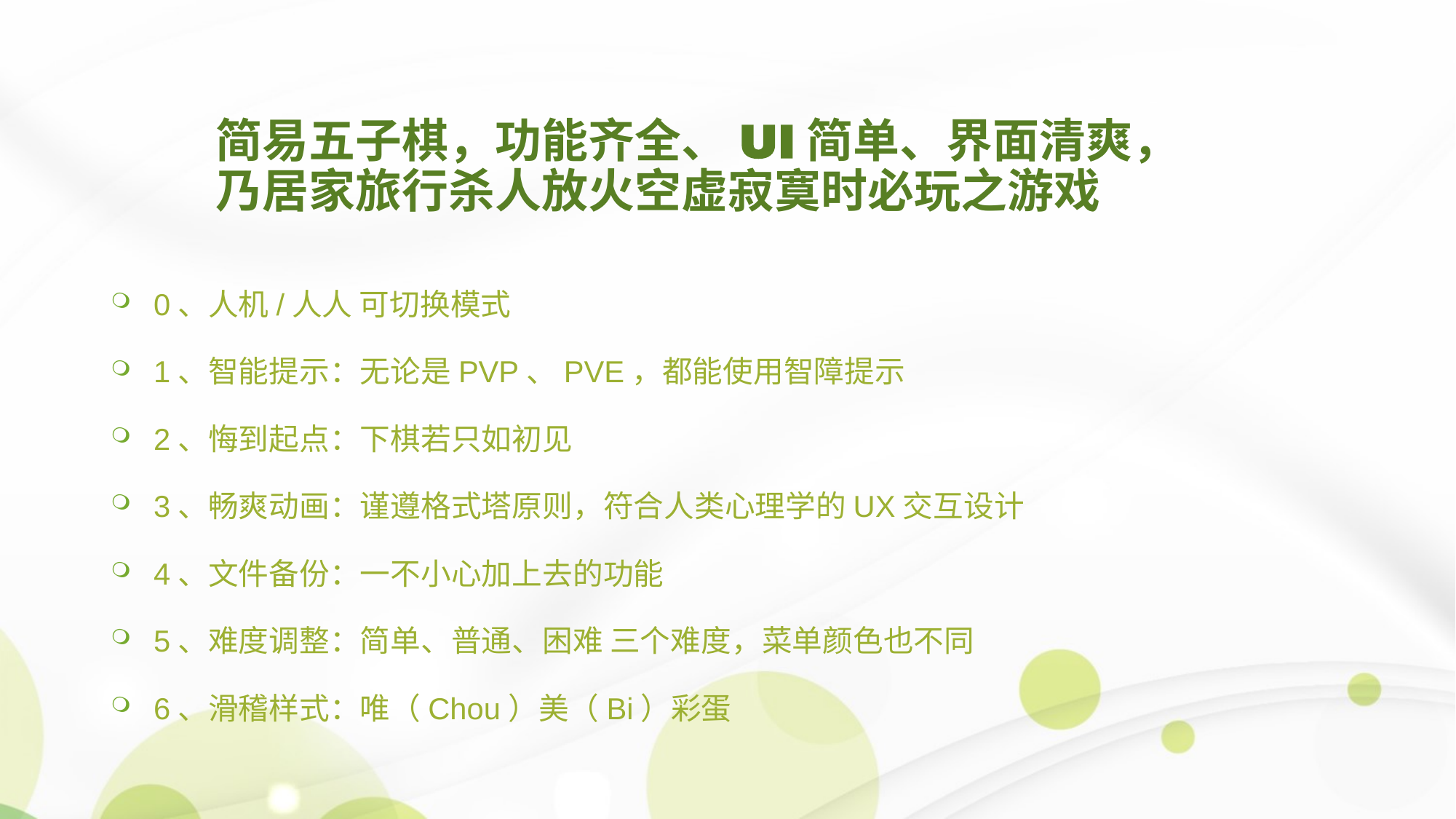

# 简易五子棋，功能齐全、UI简单、界面清爽， 乃居家旅行杀人放火空虚寂寞时必玩之游戏
0、人机/人人 可切换模式
1、智能提示：无论是PVP、PVE，都能使用智障提示
2、悔到起点：下棋若只如初见
3、畅爽动画：谨遵格式塔原则，符合人类心理学的UX交互设计
4、文件备份：一不小心加上去的功能
5、难度调整：简单、普通、困难 三个难度，菜单颜色也不同
6、滑稽样式：唯（Chou）美（Bi）彩蛋